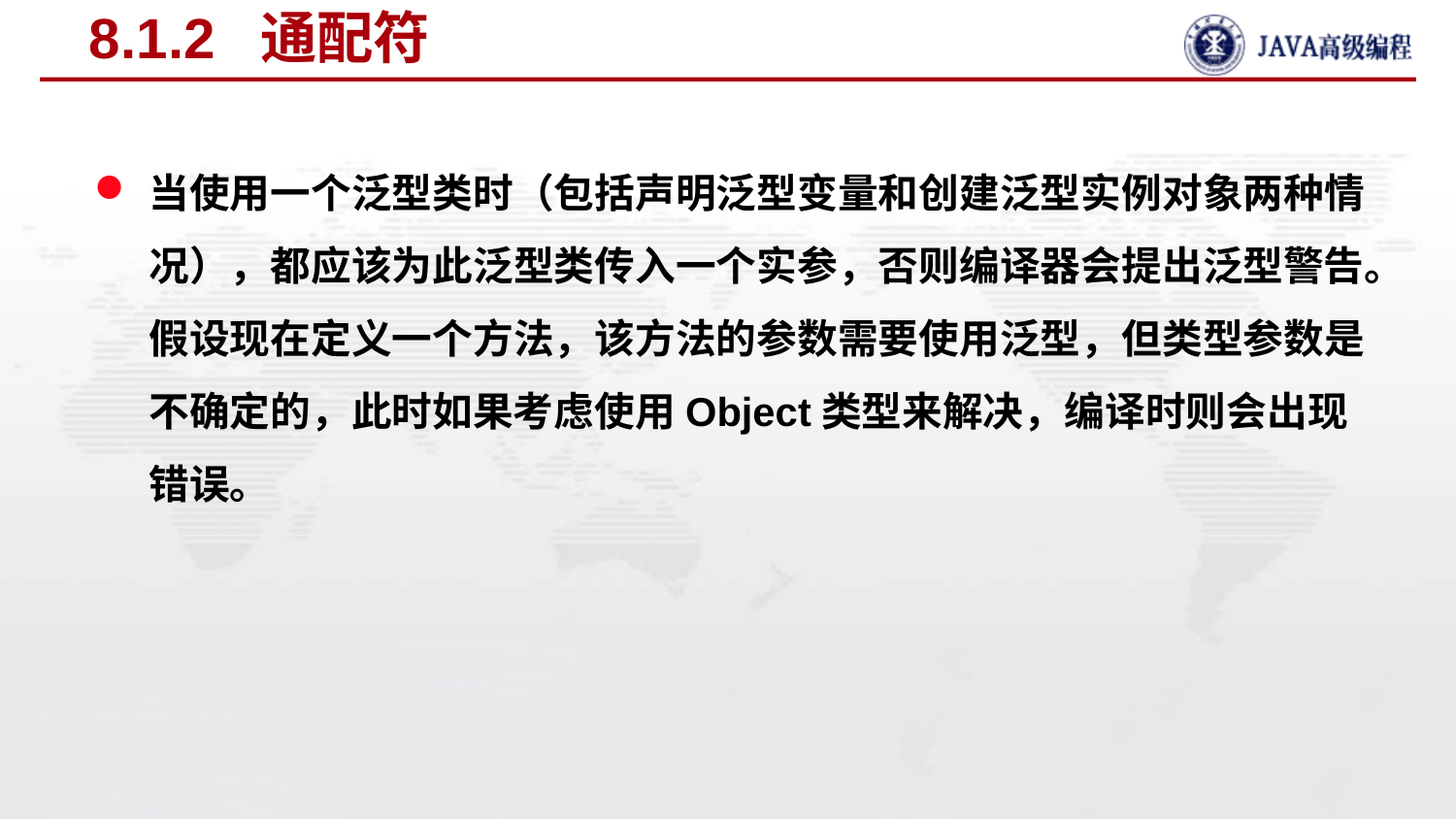

# 8.1.2  通配符
当使用一个泛型类时（包括声明泛型变量和创建泛型实例对象两种情况），都应该为此泛型类传入一个实参，否则编译器会提出泛型警告。假设现在定义一个方法，该方法的参数需要使用泛型，但类型参数是不确定的，此时如果考虑使用Object类型来解决，编译时则会出现错误。